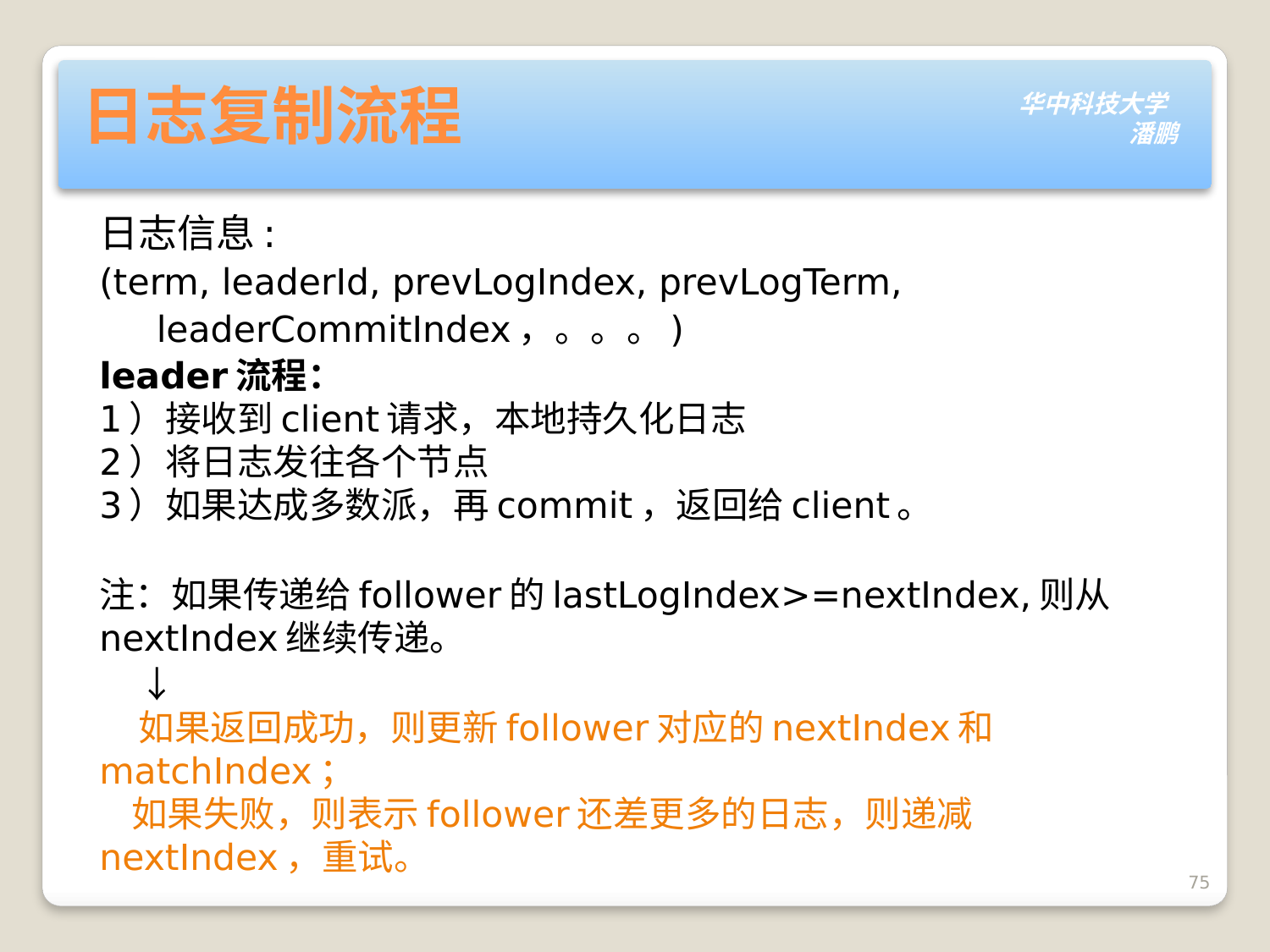

# 日志复制流程
日志信息:
(term, leaderId, prevLogIndex, prevLogTerm,
     leaderCommitIndex，。。。)
leader流程：
1）接收到client请求，本地持久化日志
2）将日志发往各个节点
3）如果达成多数派，再commit，返回给client。
注：如果传递给follower的lastLogIndex>=nextIndex,则从nextIndex继续传递。
     ↓
    如果返回成功，则更新follower对应的nextIndex和matchIndex；
    如果失败，则表示follower还差更多的日志，则递减nextIndex，重试。
75